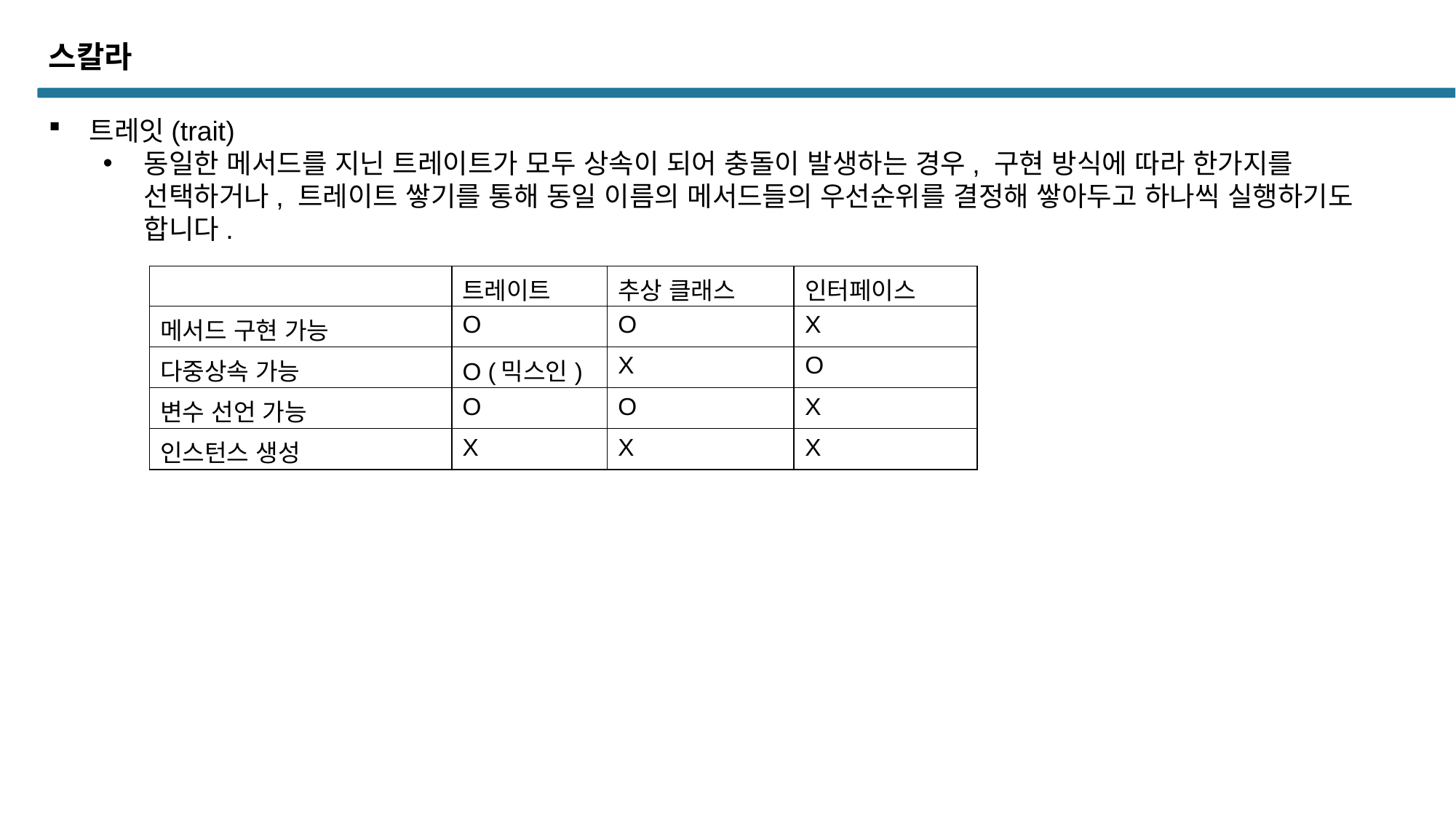

스칼라
트레잇(trait)
동일한 메서드를 지닌 트레이트가 모두 상속이 되어 충돌이 발생하는 경우, 구현 방식에 따라 한가지를 선택하거나, 트레이트 쌓기를 통해 동일 이름의 메서드들의 우선순위를 결정해 쌓아두고 하나씩 실행하기도 합니다.

|  | 트레이트 | 추상 클래스 | 인터페이스 |
| --- | --- | --- | --- |
| 메서드 구현 가능 | O | O | X |
| 다중상속 가능 | O (믹스인) | X | O |
| 변수 선언 가능 | O | O | X |
| 인스턴스 생성 | X | X | X |